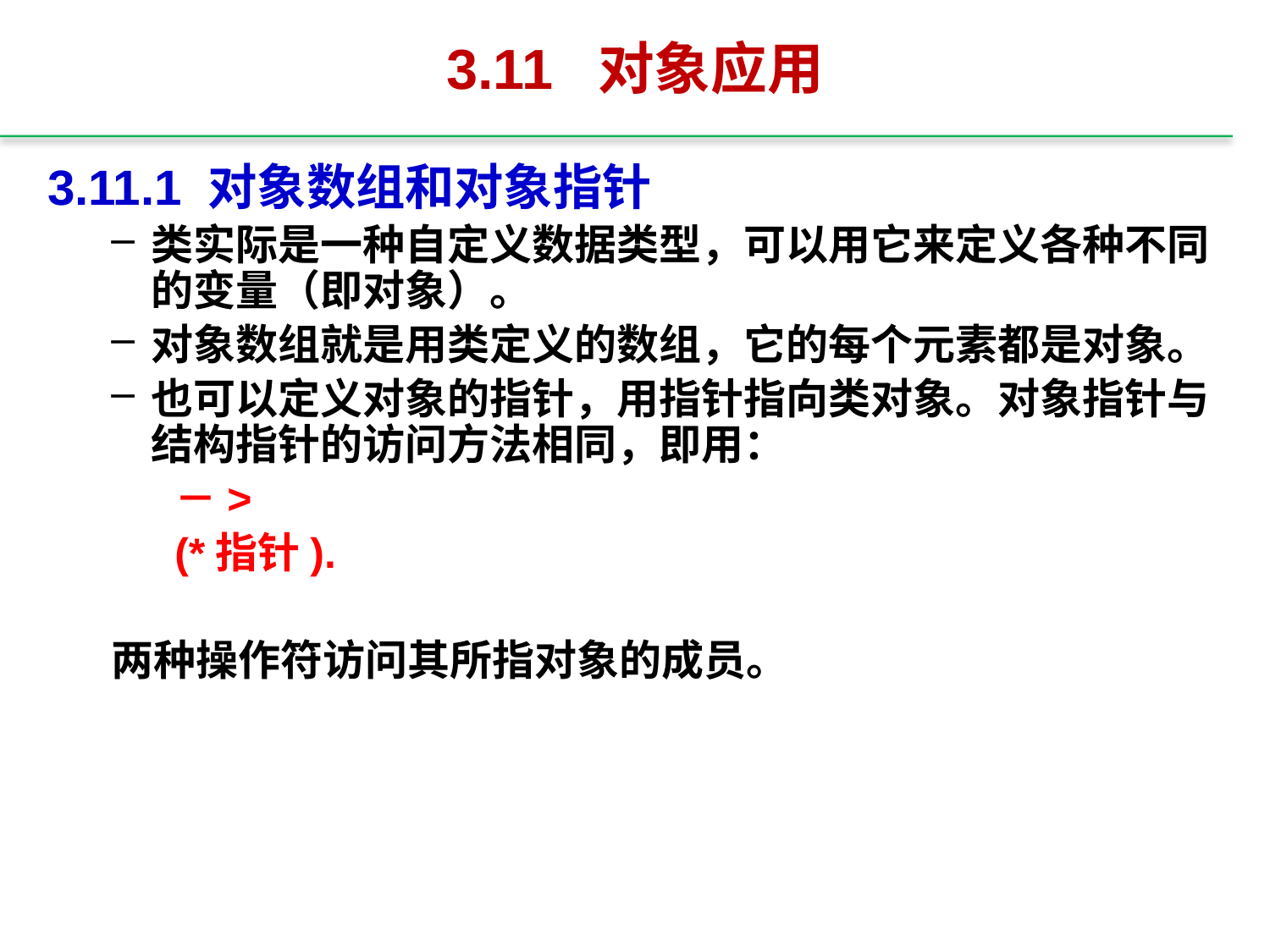

# 3.11  对象应用
3.11.1 对象数组和对象指针
类实际是一种自定义数据类型，可以用它来定义各种不同的变量（即对象）。
对象数组就是用类定义的数组，它的每个元素都是对象。
也可以定义对象的指针，用指针指向类对象。对象指针与结构指针的访问方法相同，即用：
－>
(*指针).

两种操作符访问其所指对象的成员。